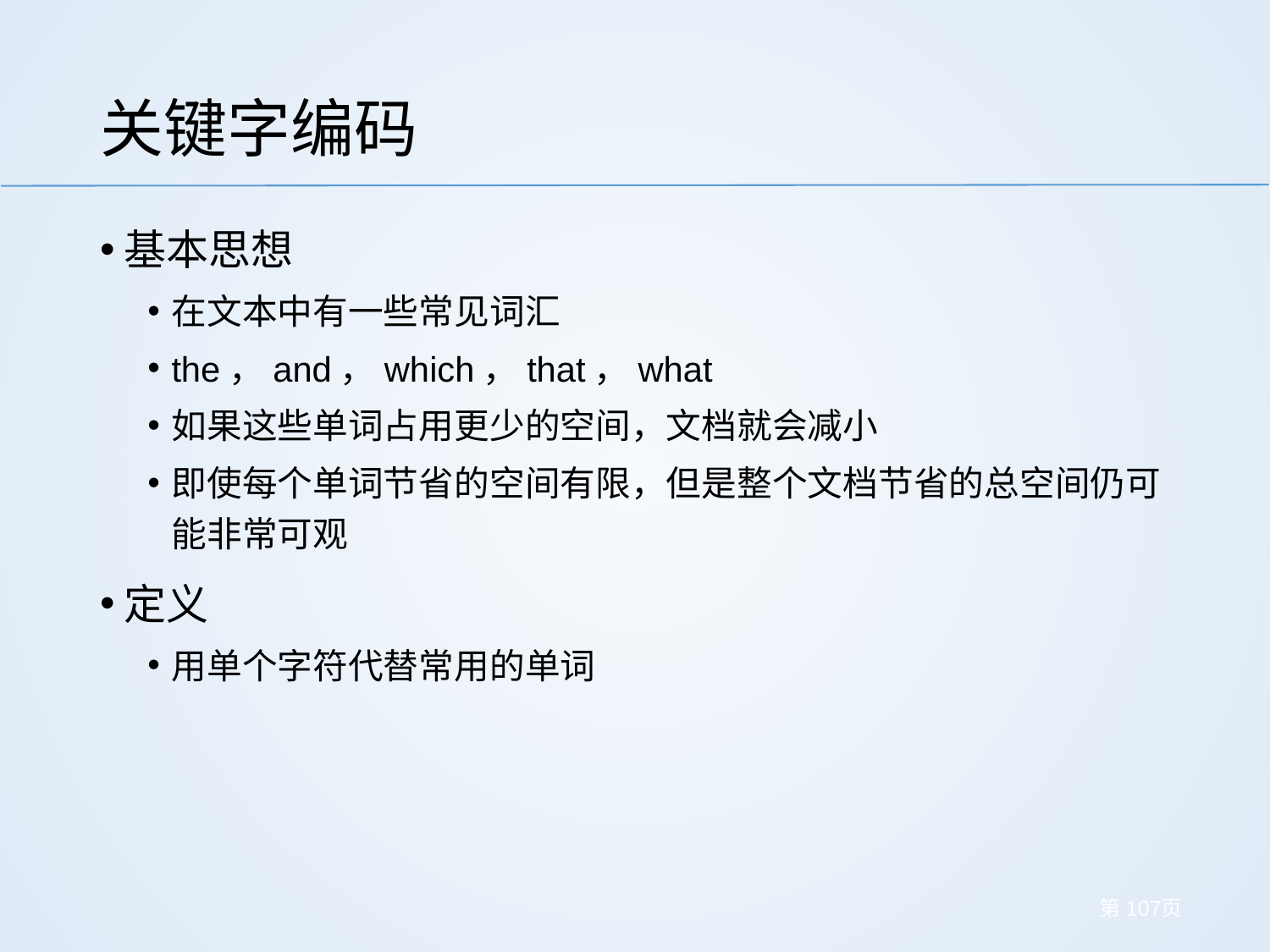

# 关键字编码
基本思想
在文本中有一些常见词汇
the，and，which，that，what
如果这些单词占用更少的空间，文档就会减小
即使每个单词节省的空间有限，但是整个文档节省的总空间仍可能非常可观
定义
用单个字符代替常用的单词
第107页